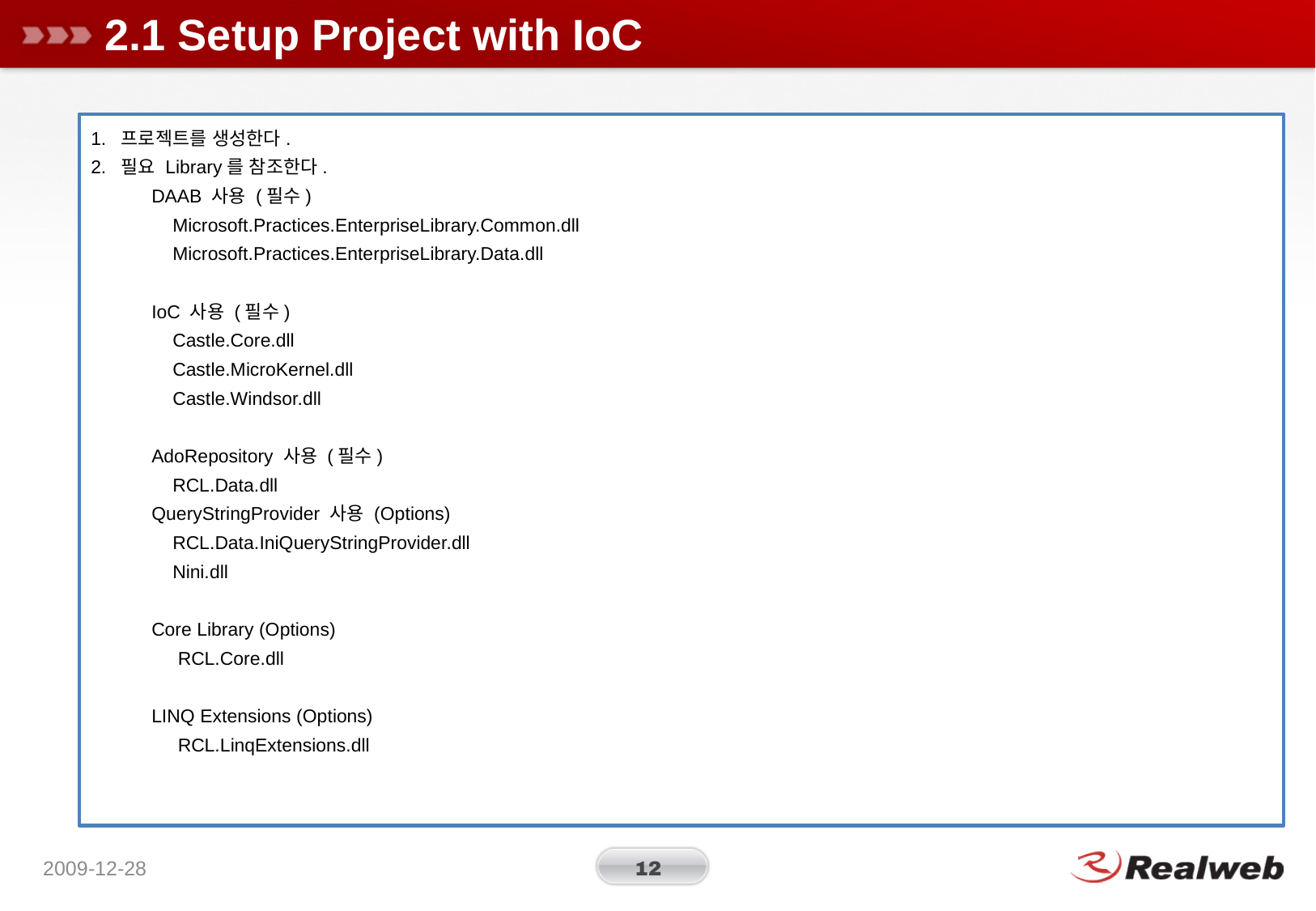

# 2.1 Setup Project with IoC
프로젝트를 생성한다.
필요 Library를 참조한다.
DAAB 사용 (필수)
    Microsoft.Practices.EnterpriseLibrary.Common.dll
    Microsoft.Practices.EnterpriseLibrary.Data.dll

IoC 사용 (필수)
    Castle.Core.dll
    Castle.MicroKernel.dll
    Castle.Windsor.dll

AdoRepository 사용 (필수)
    RCL.Data.dll
QueryStringProvider 사용 (Options)
    RCL.Data.IniQueryStringProvider.dll
    Nini.dll

Core Library (Options)
     RCL.Core.dll

LINQ Extensions (Options)
     RCL.LinqExtensions.dll

2009-12-28
12